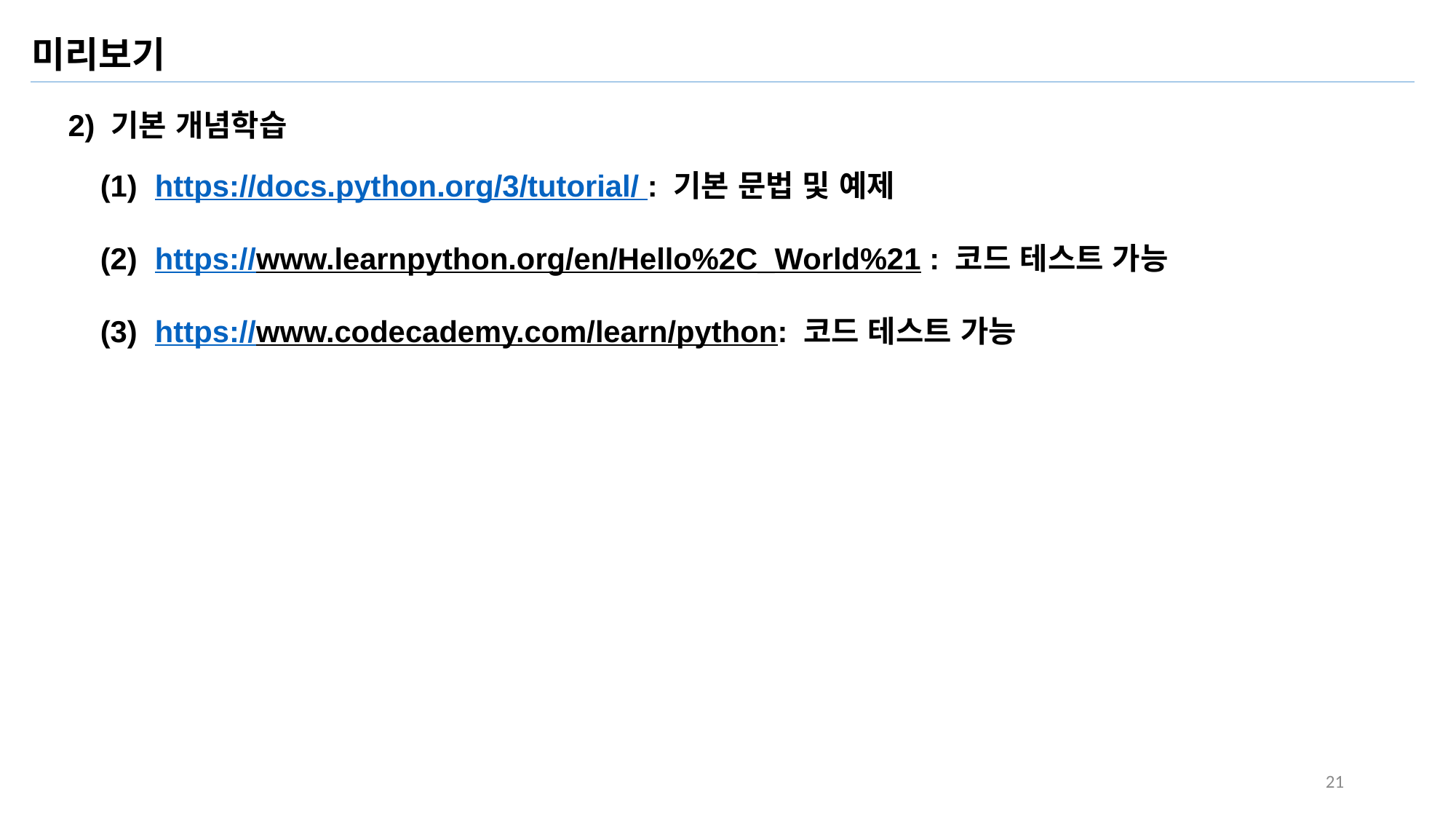

미리보기
2) 기본 개념학습
https://docs.python.org/3/tutorial/ : 기본 문법 및 예제

https://www.learnpython.org/en/Hello%2C_World%21 : 코드 테스트 가능

https://www.codecademy.com/learn/python: 코드 테스트 가능
#1
#2
#3
#4
#5
21